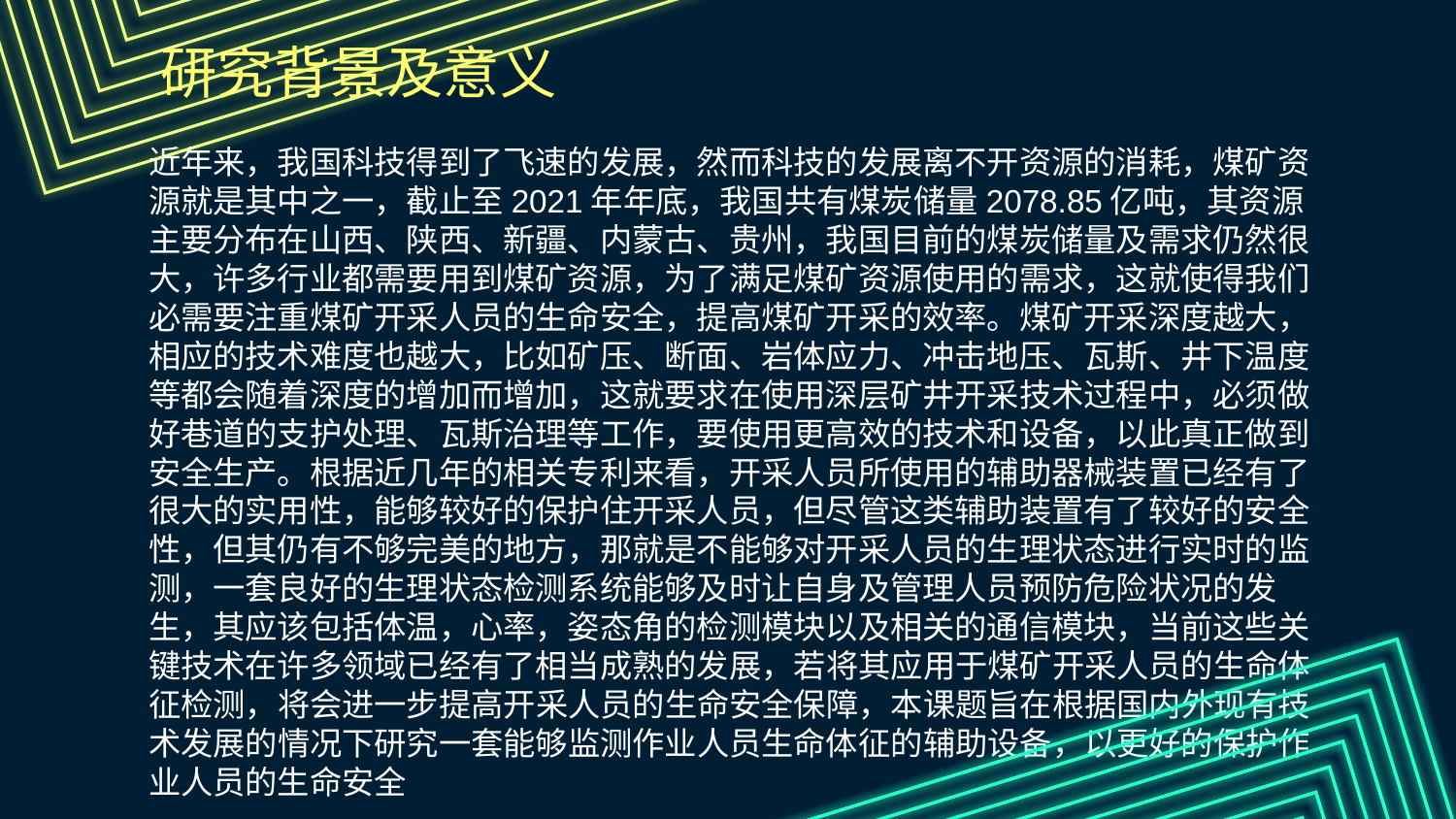

# 研究背景及意义
近年来，我国科技得到了飞速的发展，然而科技的发展离不开资源的消耗，煤矿资源就是其中之一，截止至2021年年底，我国共有煤炭储量2078.85亿吨，其资源主要分布在山西、陕西、新疆、内蒙古、贵州，我国目前的煤炭储量及需求仍然很大，许多行业都需要用到煤矿资源，为了满足煤矿资源使用的需求，这就使得我们必需要注重煤矿开采人员的生命安全，提高煤矿开采的效率。煤矿开采深度越大，相应的技术难度也越大，比如矿压、断面、岩体应力、冲击地压、瓦斯、井下温度等都会随着深度的增加而增加，这就要求在使用深层矿井开采技术过程中，必须做好巷道的支护处理、瓦斯治理等工作，要使用更高效的技术和设备，以此真正做到安全生产。根据近几年的相关专利来看，开采人员所使用的辅助器械装置已经有了很大的实用性，能够较好的保护住开采人员，但尽管这类辅助装置有了较好的安全性，但其仍有不够完美的地方，那就是不能够对开采人员的生理状态进行实时的监测，一套良好的生理状态检测系统能够及时让自身及管理人员预防危险状况的发生，其应该包括体温，心率，姿态角的检测模块以及相关的通信模块，当前这些关键技术在许多领域已经有了相当成熟的发展，若将其应用于煤矿开采人员的生命体征检测，将会进一步提高开采人员的生命安全保障，本课题旨在根据国内外现有技术发展的情况下研究一套能够监测作业人员生命体征的辅助设备，以更好的保护作业人员的生命安全